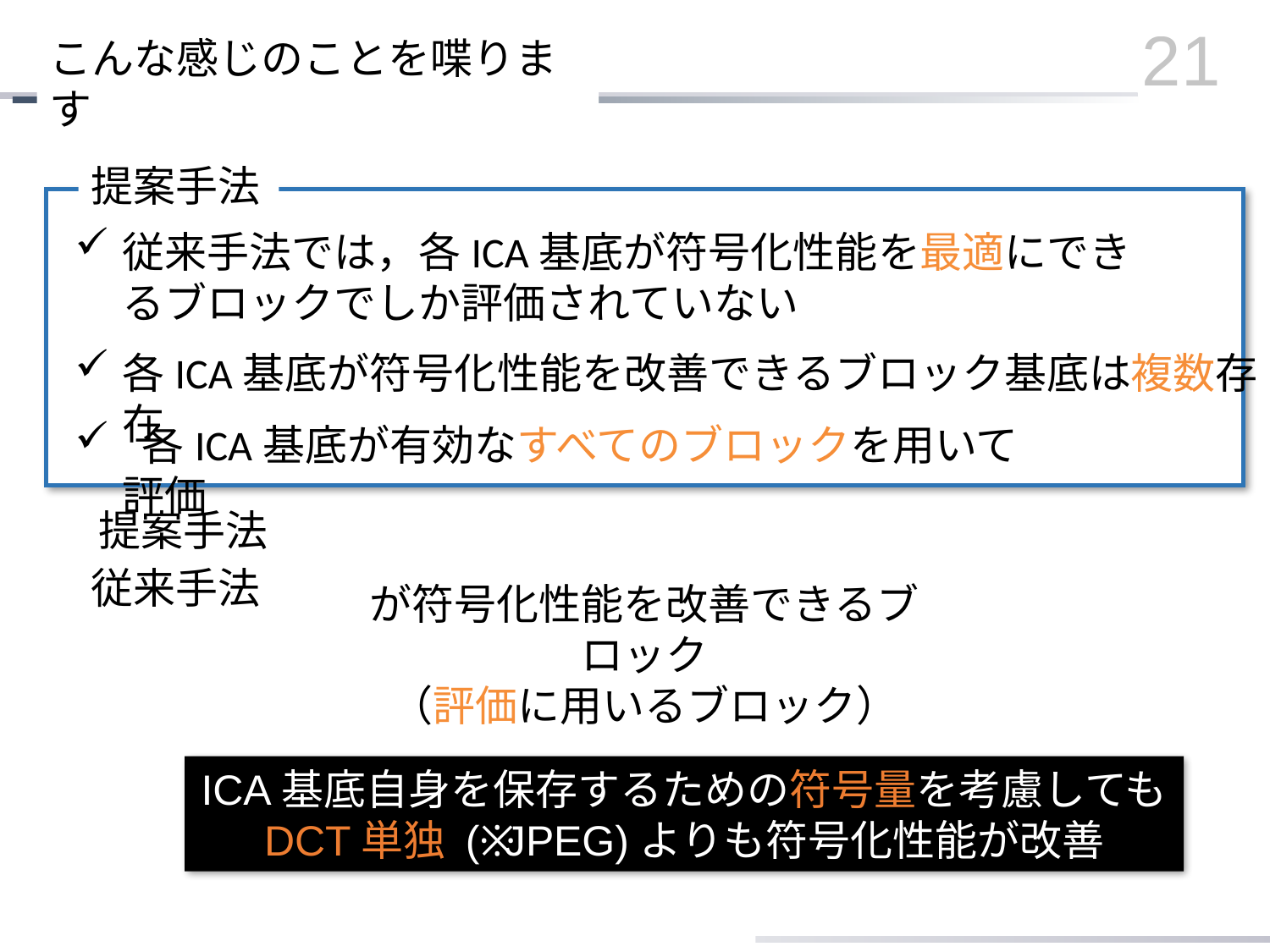

21
こんな感じのことを喋ります
提案手法

従来手法では，各ICA基底が符号化性能を最適にできるブロックでしか評価されていない
各ICA基底が符号化性能を改善できるブロック基底は複数存在
 各ICA基底が有効なすべてのブロックを用いて評価
提案手法
従来手法
が符号化性能を改善できるブロック
（評価に用いるブロック）
ICA基底自身を保存するための符号量を考慮しても
DCT単独 (※JPEG)よりも符号化性能が改善